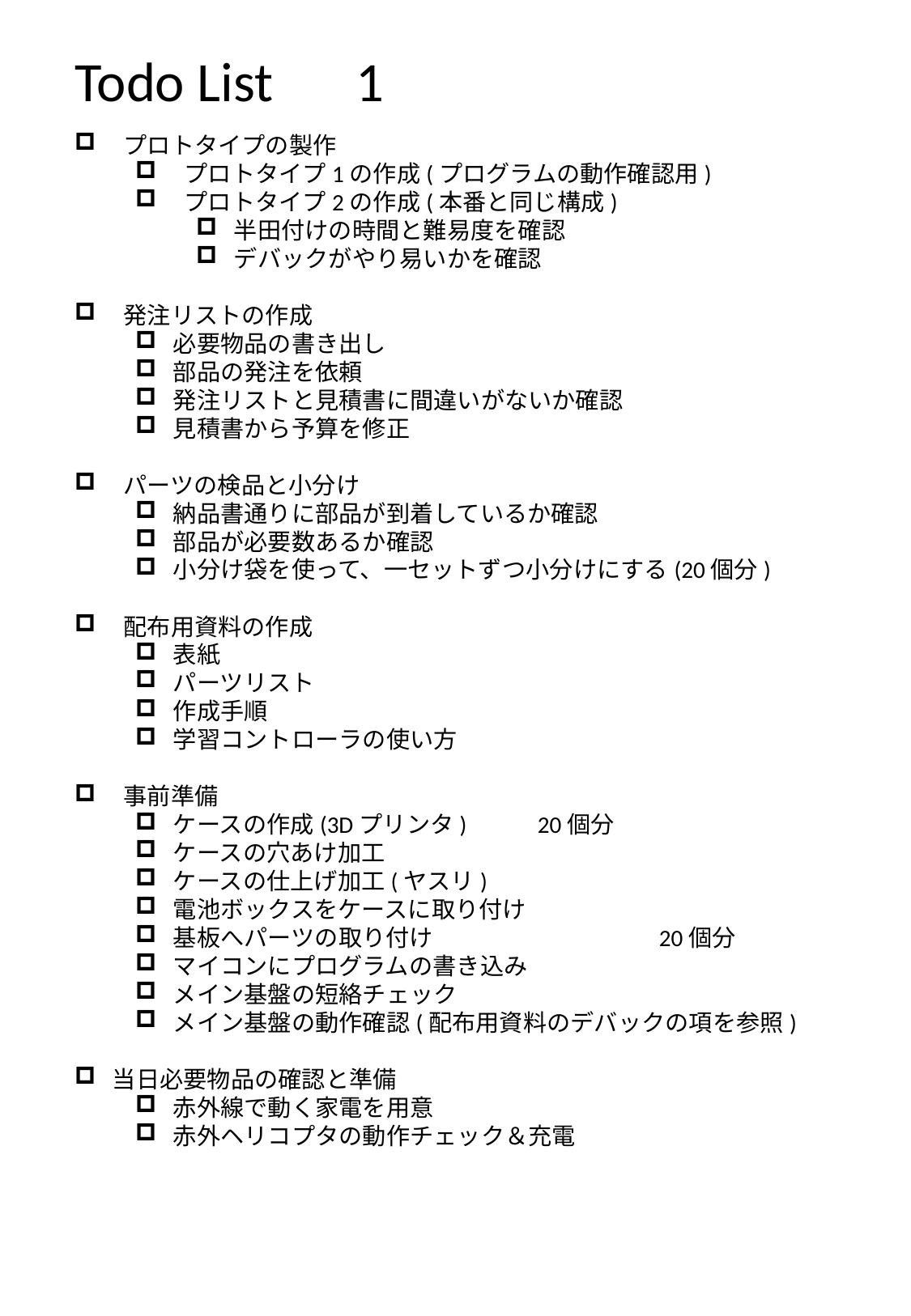

# Todo List　1
 プロトタイプの製作
 プロトタイプ1の作成(プログラムの動作確認用)
 プロトタイプ2の作成(本番と同じ構成)
半田付けの時間と難易度を確認
デバックがやり易いかを確認

 発注リストの作成
必要物品の書き出し
部品の発注を依頼
発注リストと見積書に間違いがないか確認
見積書から予算を修正

 パーツの検品と小分け
納品書通りに部品が到着しているか確認
部品が必要数あるか確認
小分け袋を使って、一セットずつ小分けにする(20個分)

 配布用資料の作成
表紙
パーツリスト
作成手順
学習コントローラの使い方

 事前準備
ケースの作成(3Dプリンタ)　	20個分
ケースの穴あけ加工
ケースの仕上げ加工(ヤスリ)
電池ボックスをケースに取り付け
基板へパーツの取り付け		20個分
マイコンにプログラムの書き込み
メイン基盤の短絡チェック
メイン基盤の動作確認(配布用資料のデバックの項を参照)

当日必要物品の確認と準備
赤外線で動く家電を用意
赤外ヘリコプタの動作チェック＆充電